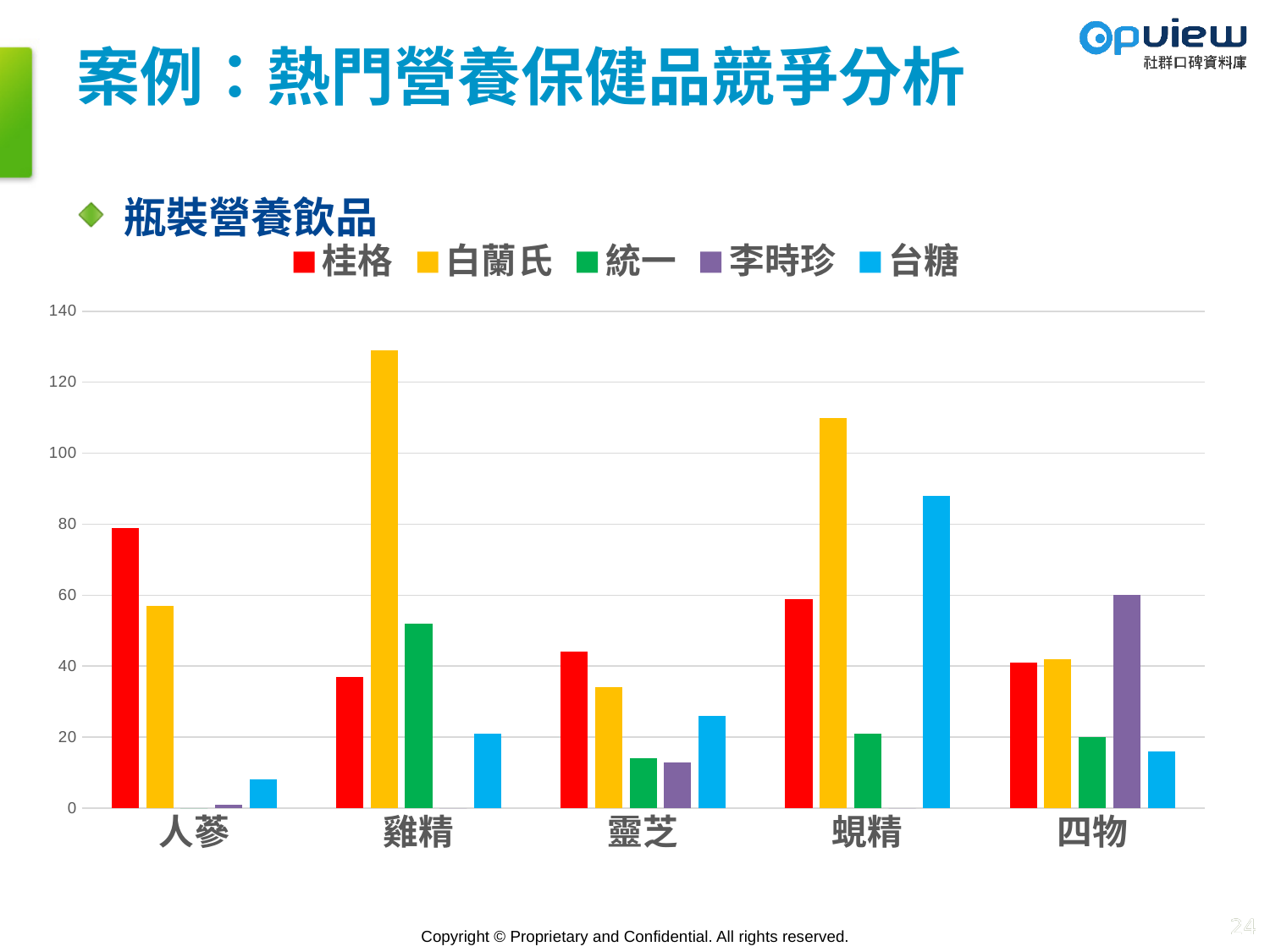

# 案例：熱門營養保健品競爭分析
瓶裝營養飲品

### Chart

| Category | 桂格 | 白蘭氏 | 統一 | 李時珍 | 台糖 |
|---|---|---|---|---|---|
| 人蔘 | 79.0 | 57.0 | 0.0 | 1.0 | 8.0 |
| 雞精 | 37.0 | 129.0 | 52.0 | 0.0 | 21.0 |
| 靈芝 | 44.0 | 34.0 | 14.0 | 13.0 | 26.0 |
| 蜆精 | 59.0 | 110.0 | 21.0 | 0.0 | 88.0 |
| 四物 | 41.0 | 42.0 | 20.0 | 60.0 | 16.0 |
24
24